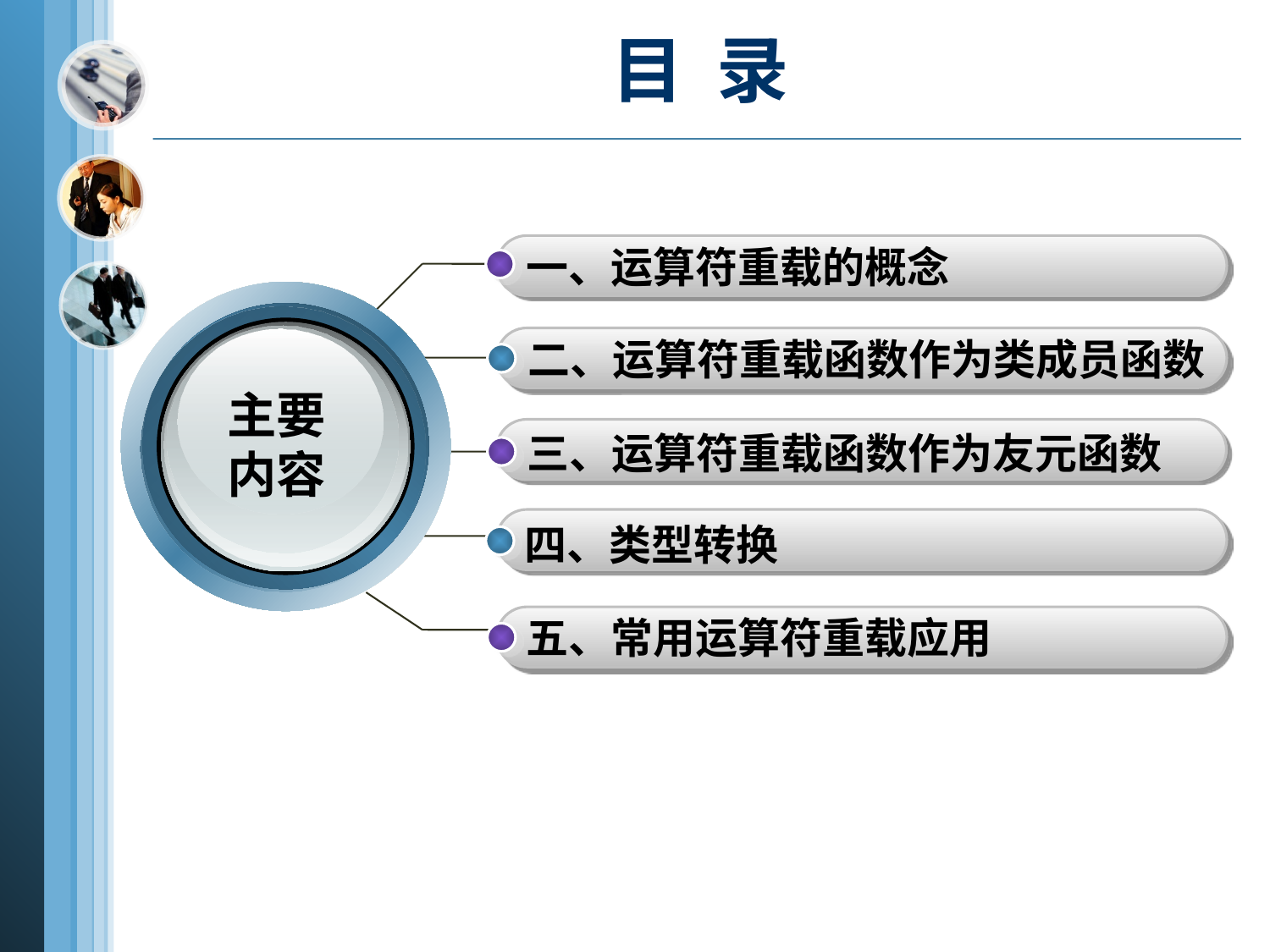

# 目  录
一、运算符重载的概念

主要
内容
二、运算符重载函数作为类成员函数

三、运算符重载函数作为友元函数

四、类型转换

五、常用运算符重载应用